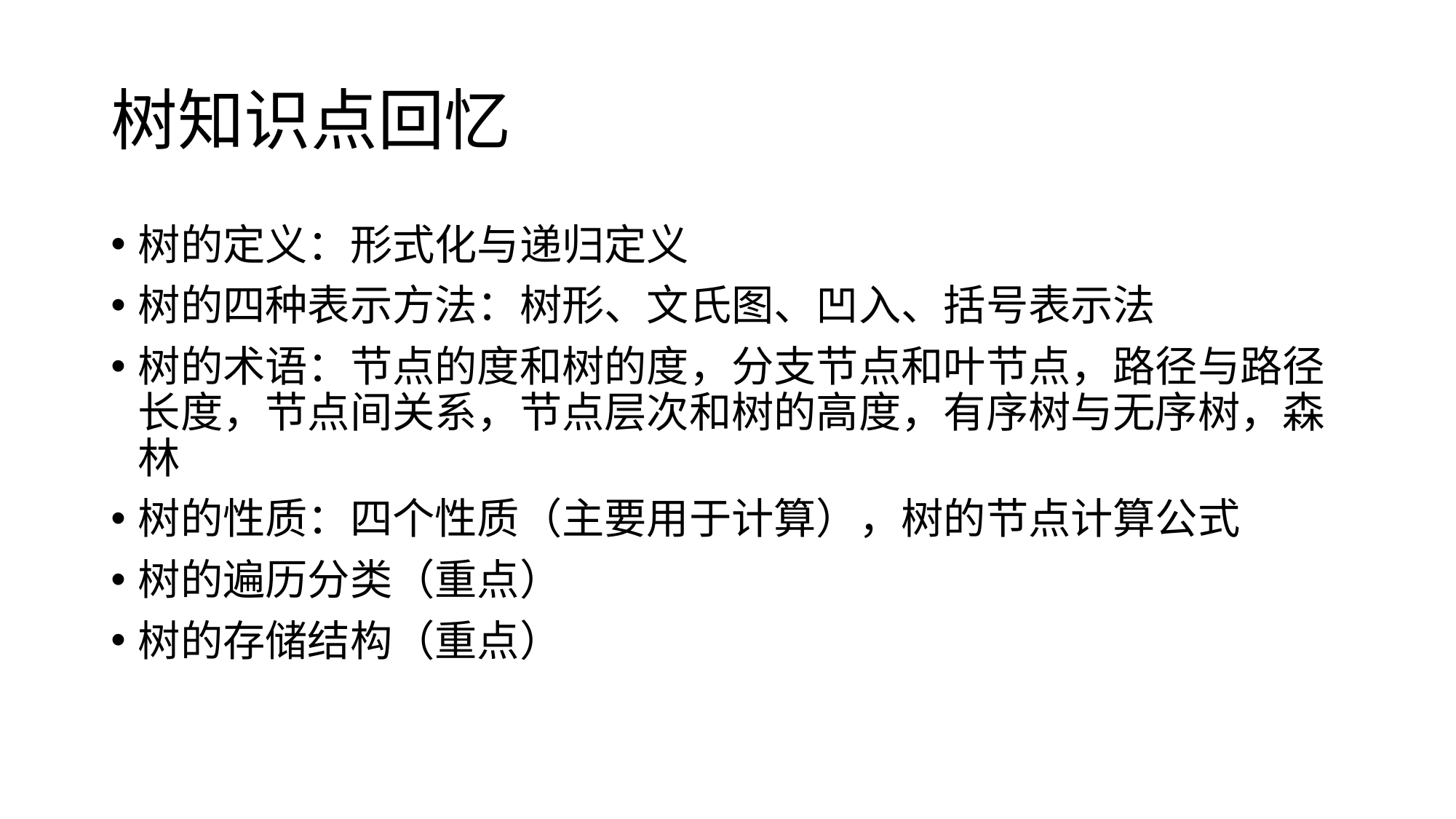

# 树知识点回忆
树的定义：形式化与递归定义
树的四种表示方法：树形、文氏图、凹入、括号表示法
树的术语：节点的度和树的度，分支节点和叶节点，路径与路径长度，节点间关系，节点层次和树的高度，有序树与无序树，森林
树的性质：四个性质（主要用于计算），树的节点计算公式
树的遍历分类（重点）
树的存储结构（重点）